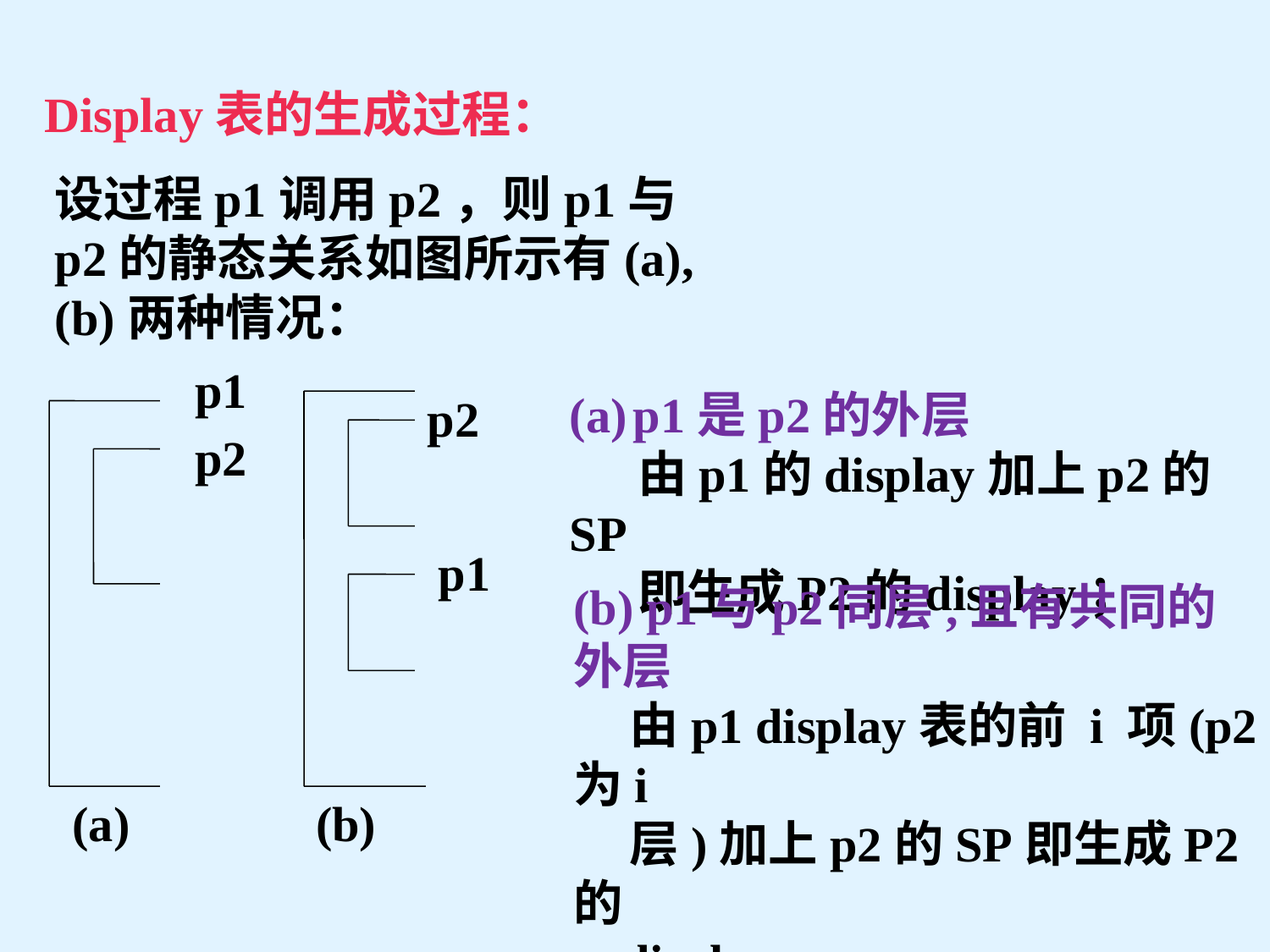

Display表的生成过程：
设过程p1调用p2，则p1与p2的静态关系如图所示有(a), (b)两种情况：
p1
p2

p2
p1
(a)
(b)
p1是p2的外层
     由p1的display加上p2的SP
     即生成P2的display；
(b) p1与p2同层,且有共同的外层
    由p1 display表的前 i 项(p2为i
    层)加上p2的SP即生成P2的
    display。